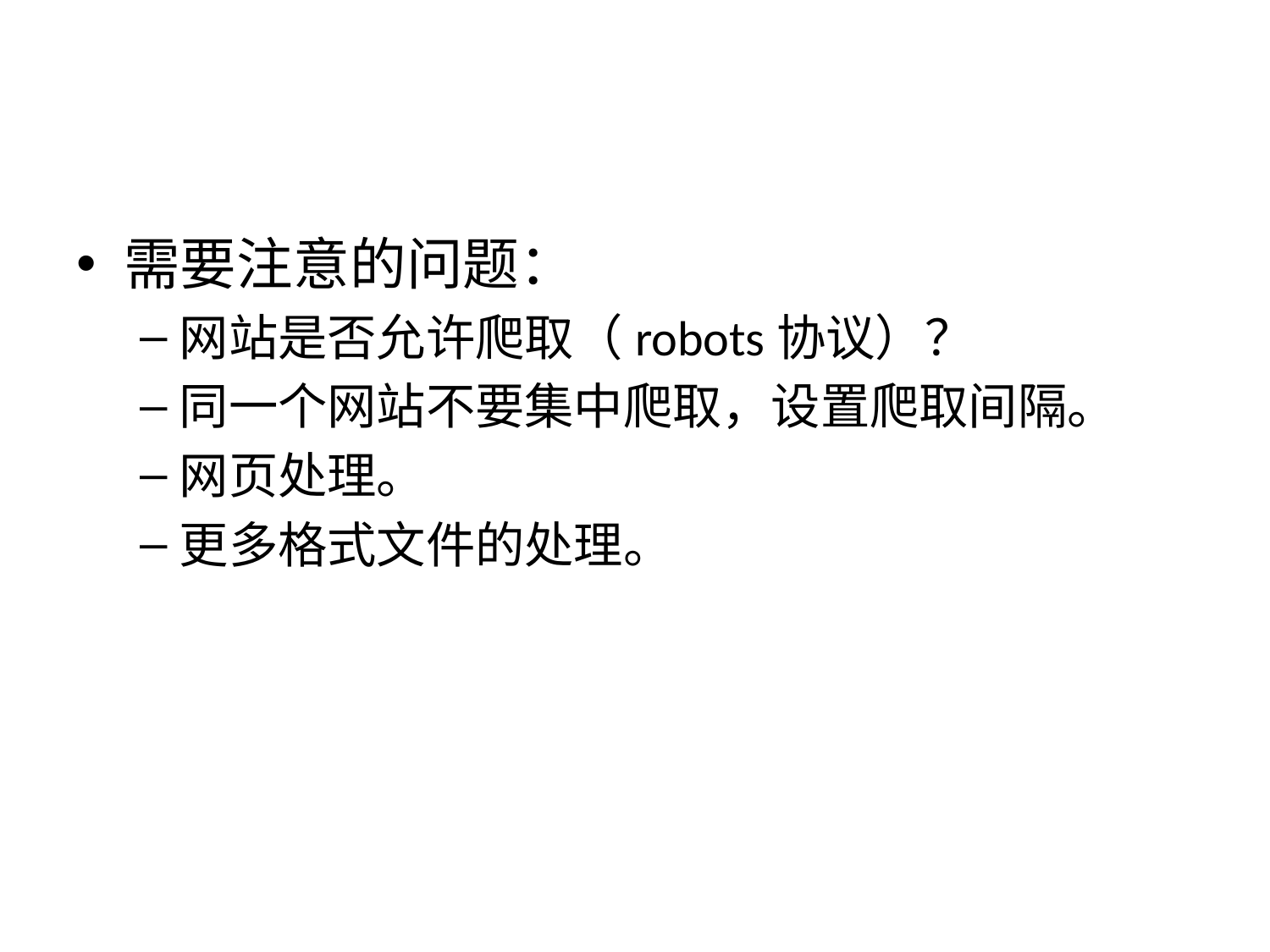

#
需要注意的问题：
网站是否允许爬取（robots协议）？
同一个网站不要集中爬取，设置爬取间隔。
网页处理。
更多格式文件的处理。